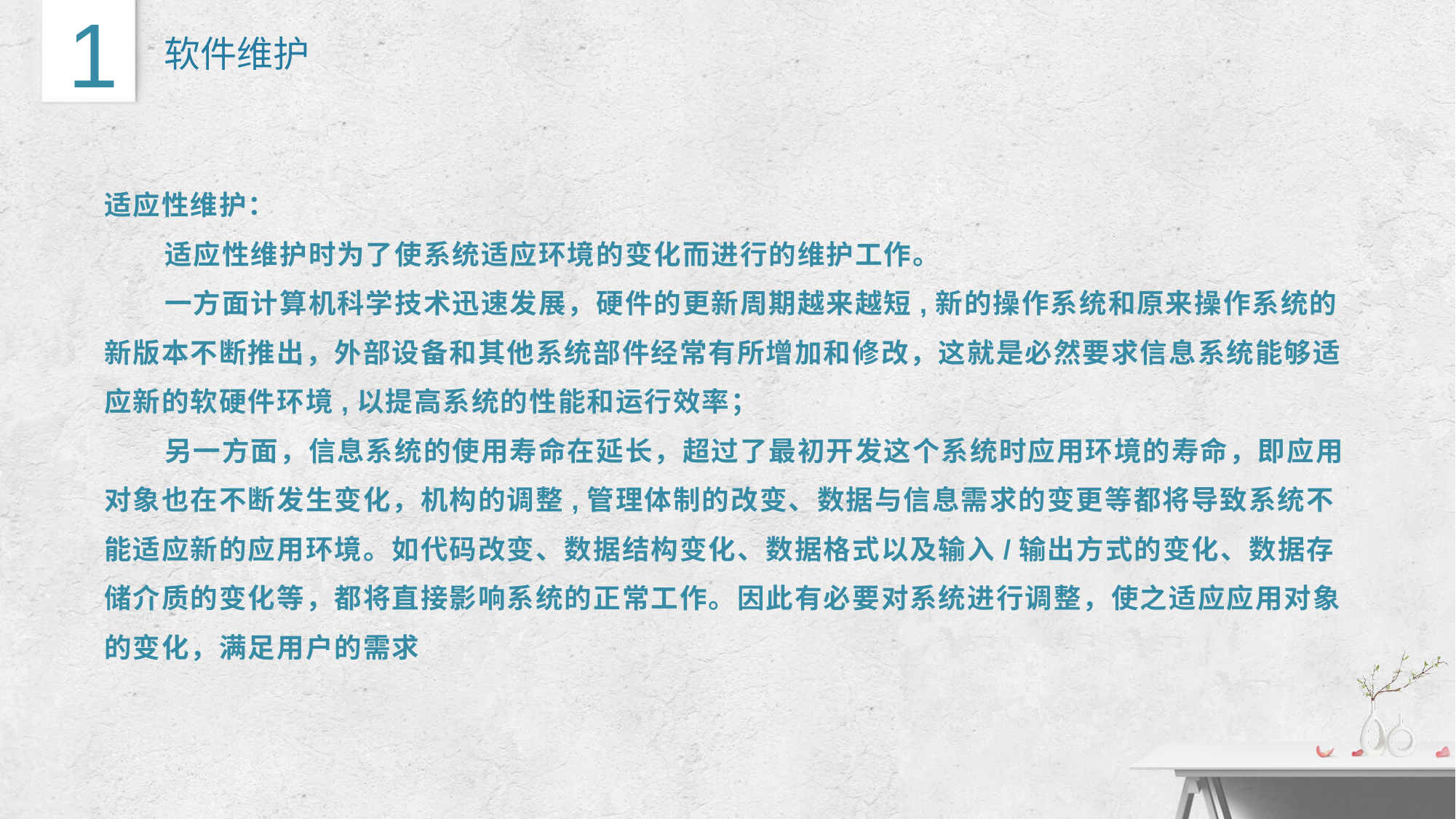

1
软件维护
适应性维护：
       适应性维护时为了使系统适应环境的变化而进行的维护工作。
       一方面计算机科学技术迅速发展，硬件的更新周期越来越短,新的操作系统和原来操作系统的新版本不断推出，外部设备和其他系统部件经常有所增加和修改，这就是必然要求信息系统能够适应新的软硬件环境,以提高系统的性能和运行效率；
       另一方面，信息系统的使用寿命在延长，超过了最初开发这个系统时应用环境的寿命，即应用对象也在不断发生变化，机构的调整,管理体制的改变、数据与信息需求的变更等都将导致系统不能适应新的应用环境。如代码改变、数据结构变化、数据格式以及输入/输出方式的变化、数据存储介质的变化等，都将直接影响系统的正常工作。因此有必要对系统进行调整，使之适应应用对象的变化，满足用户的需求